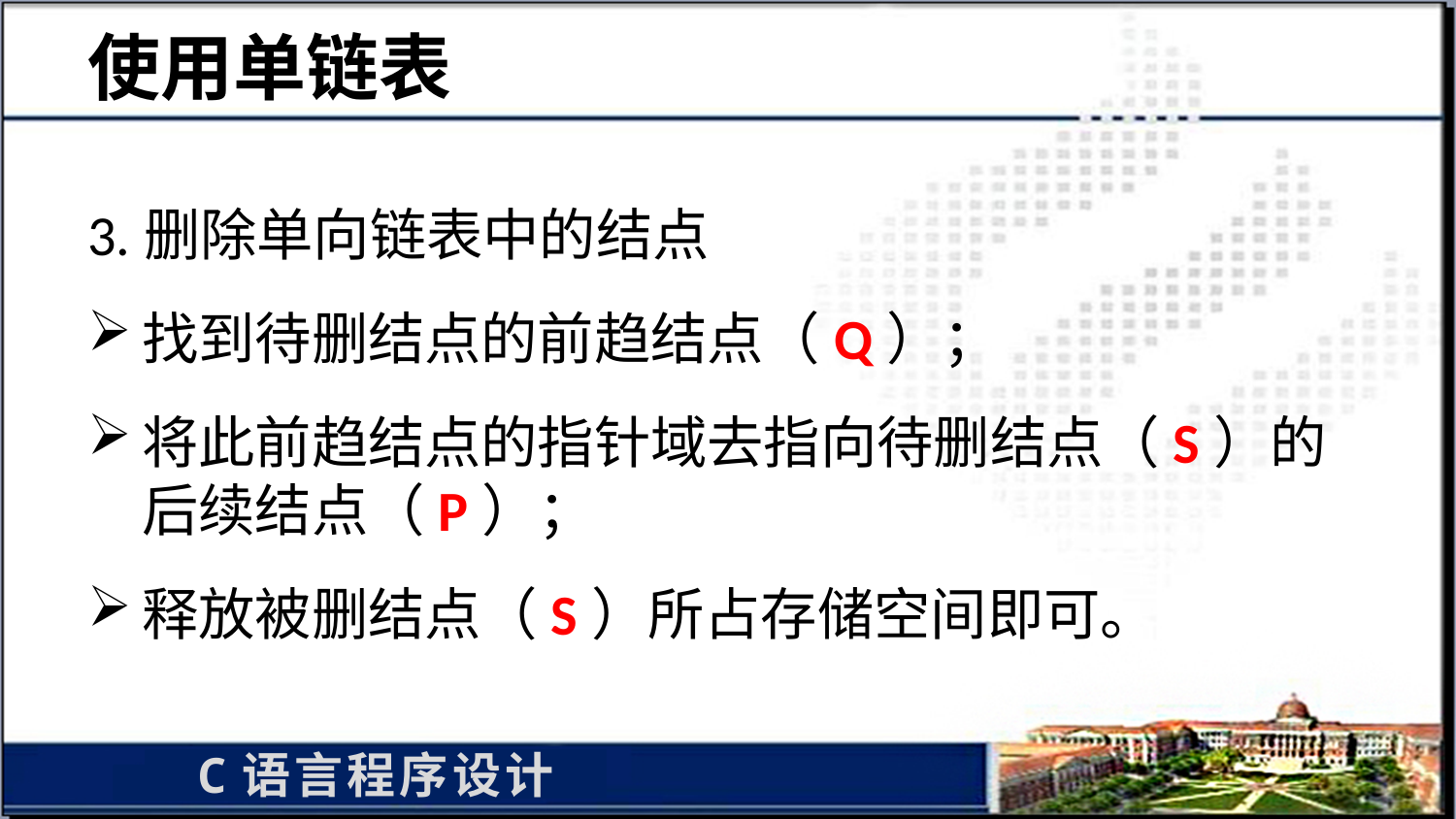

# 使用单链表
3.删除单向链表中的结点
找到待删结点的前趋结点（Q）；
将此前趋结点的指针域去指向待删结点（S）的后续结点（P）；
释放被删结点（S）所占存储空间即可。